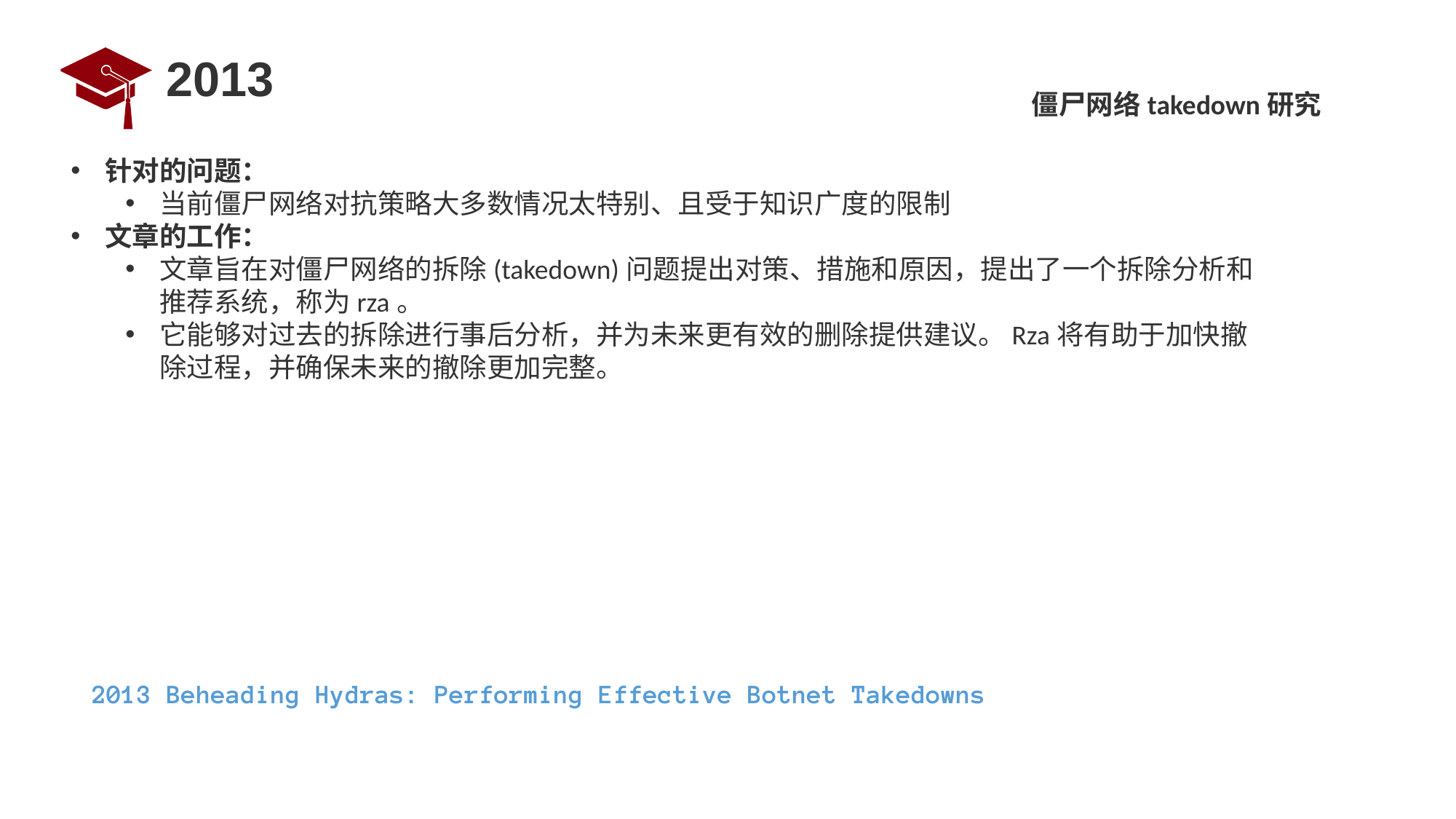

# 2013
僵尸网络takedown研究
针对的问题：
当前僵尸网络对抗策略大多数情况太特别、且受于知识广度的限制
文章的工作：
文章旨在对僵尸网络的拆除(takedown)问题提出对策、措施和原因，提出了一个拆除分析和推荐系统，称为rza。
它能够对过去的拆除进行事后分析，并为未来更有效的删除提供建议。Rza将有助于加快撤除过程，并确保未来的撤除更加完整。
2013 Beheading Hydras: Performing Effective Botnet Takedowns